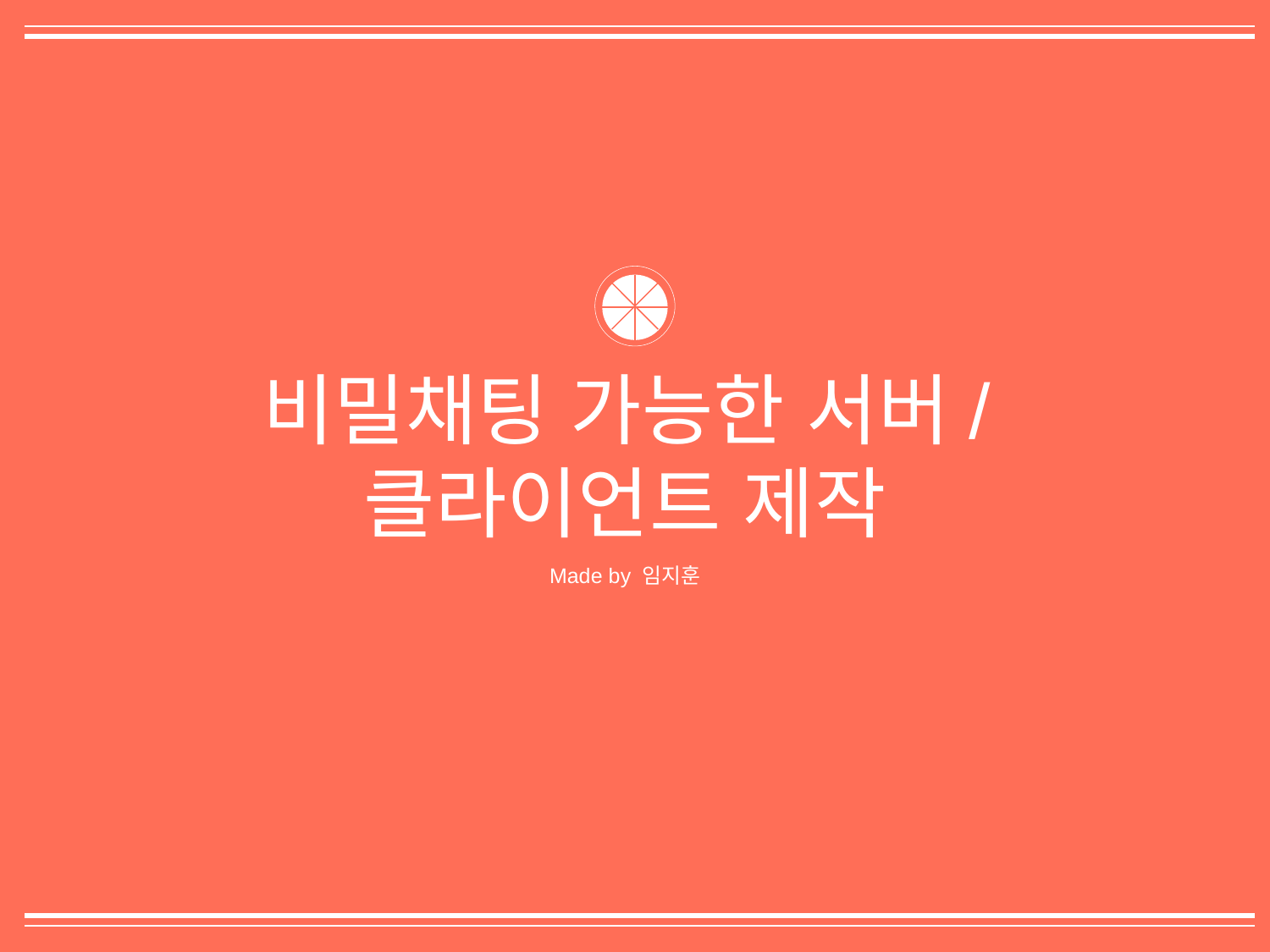

비밀채팅 가능한 서버/클라이언트 제작
Made by 임지훈